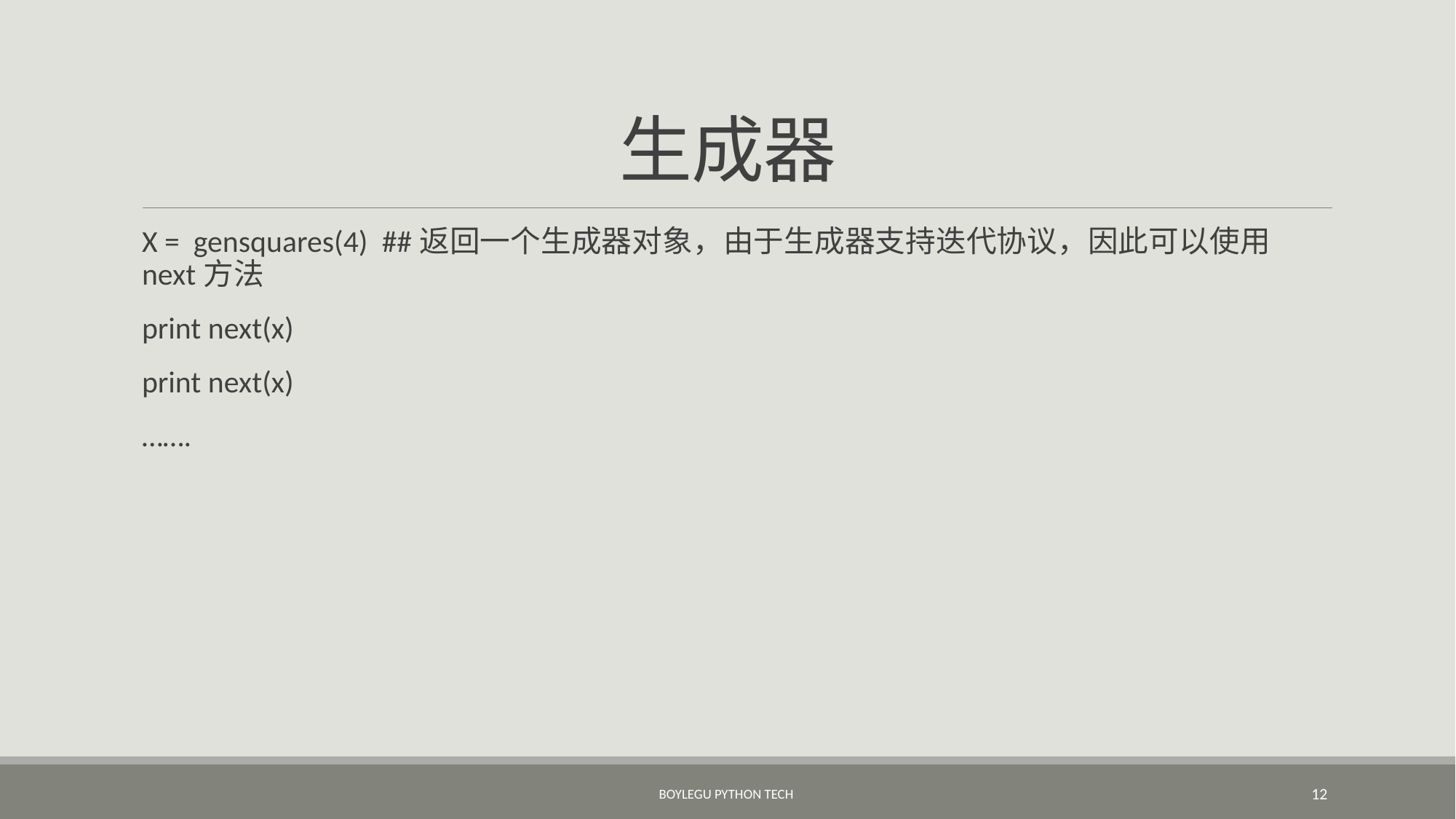

# 生成器
X =  gensquares(4)  ##返回一个生成器对象，由于生成器支持迭代协议，因此可以使用next方法
print next(x)
print next(x)
…….

BoyleGu Python Tech
12